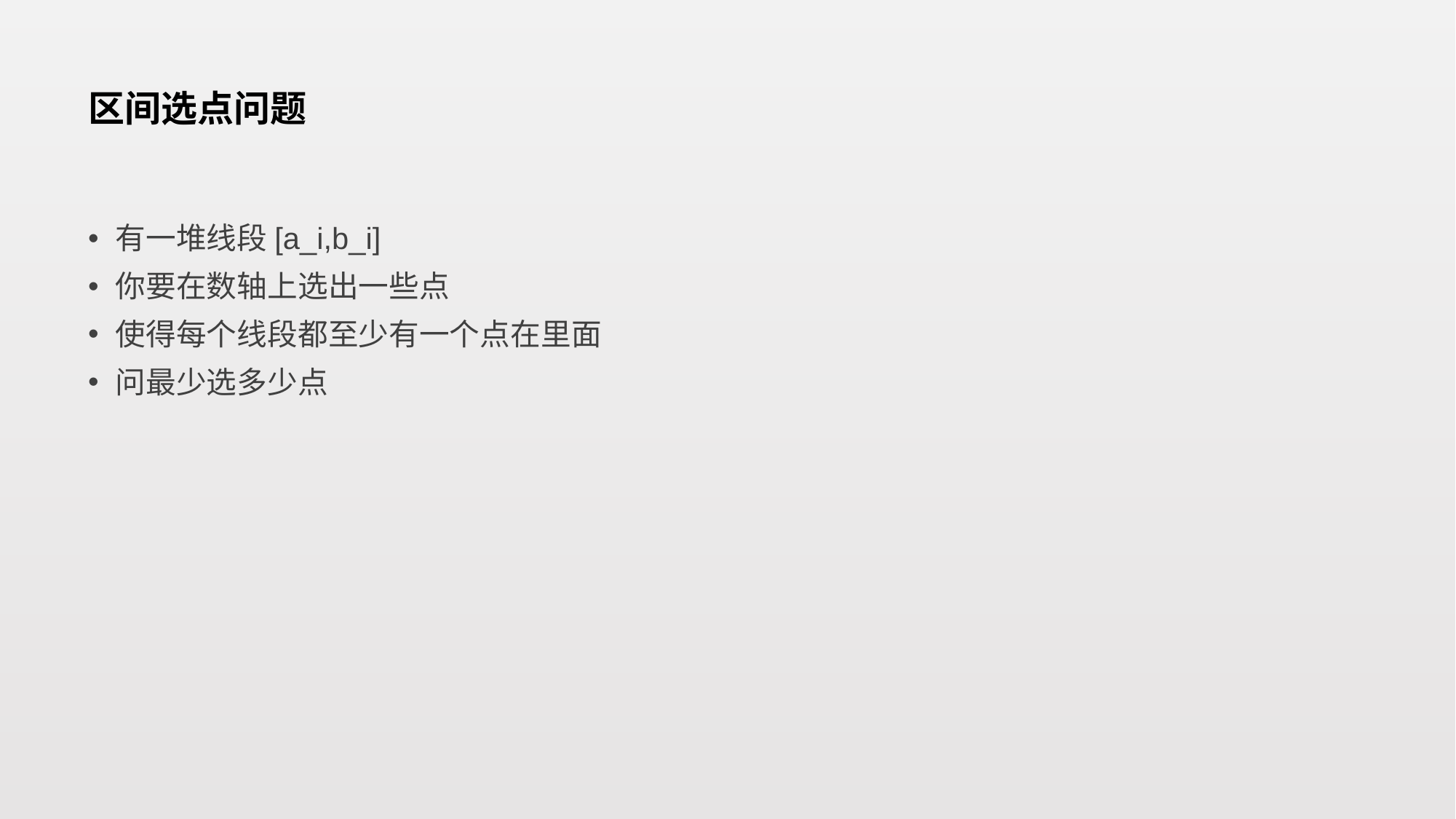

# 区间选点问题
有一堆线段[a_i,b_i]
你要在数轴上选出一些点
使得每个线段都至少有一个点在里面
问最少选多少点